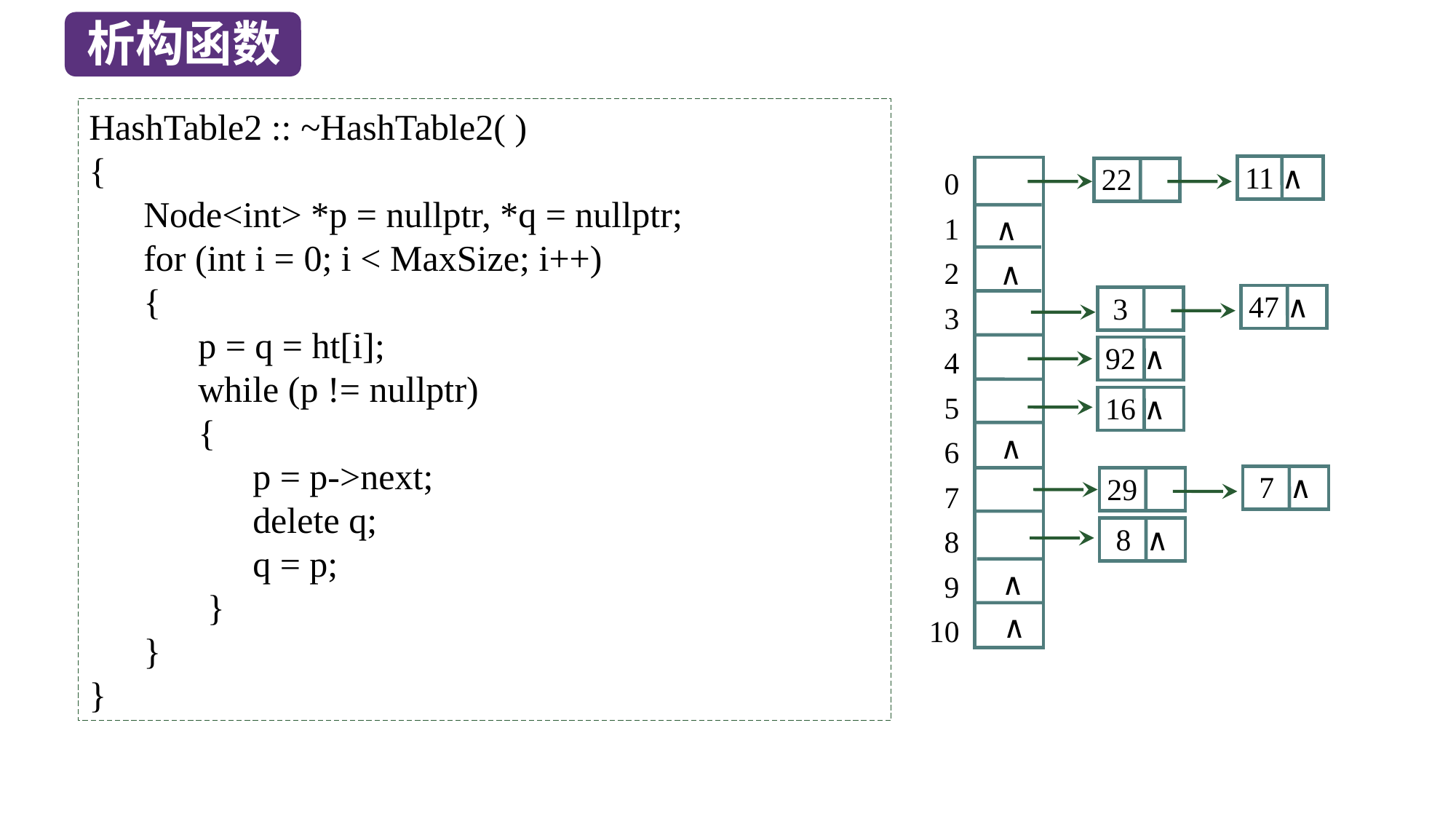

析构函数

HashTable2 :: ~HashTable2( )
{
      Node<int> *p = nullptr, *q = nullptr;
      for (int i = 0; i < MaxSize; i++)
      {
            p = q = ht[i];
            while (p != nullptr)
            {
                  p = p->next;
                  delete q;
                  q = p;
             }
      }
}
 0
 1
 2
 3
 4
 5
 6
 7
 8
 9
10

 11 ∧

 22

∧
∧
∧
∧
∧
 47 ∧

  3

 92 ∧

 16 ∧

 7  ∧

 29

 8  ∧